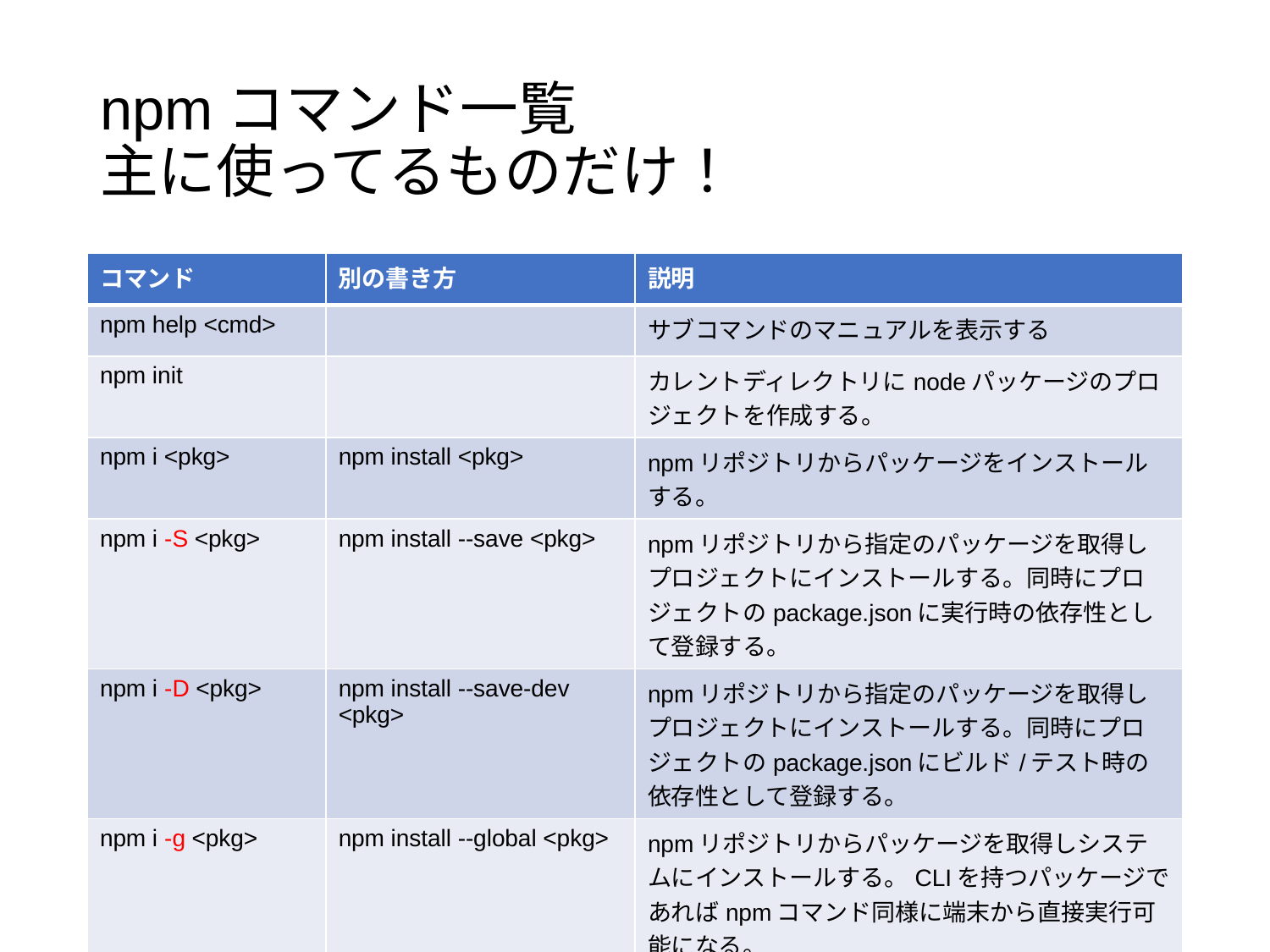

# npmコマンド一覧 主に使ってるものだけ！
| コマンド | 別の書き方 | 説明 |
| --- | --- | --- |
| npm help <cmd> |  | サブコマンドのマニュアルを表示する |
| npm init |  | カレントディレクトリにnodeパッケージのプロジェクトを作成する。 |
| npm i <pkg> | npm install <pkg> | npmリポジトリからパッケージをインストールする。 |
| npm i -S <pkg> | npm install --save <pkg> | npmリポジトリから指定のパッケージを取得しプロジェクトにインストールする。同時にプロジェクトのpackage.jsonに実行時の依存性として登録する。 |
| npm i -D <pkg> | npm install --save-dev <pkg> | npmリポジトリから指定のパッケージを取得しプロジェクトにインストールする。同時にプロジェクトのpackage.jsonにビルド/テスト時の依存性として登録する。 |
| npm i -g <pkg> | npm install --global <pkg> | npmリポジトリからパッケージを取得しシステムにインストールする。CLIを持つパッケージであればnpmコマンド同様に端末から直接実行可能になる。 ※注意：当然のことながら管理者権限（macOSやLinuxではroot権限）が必要になる。 |